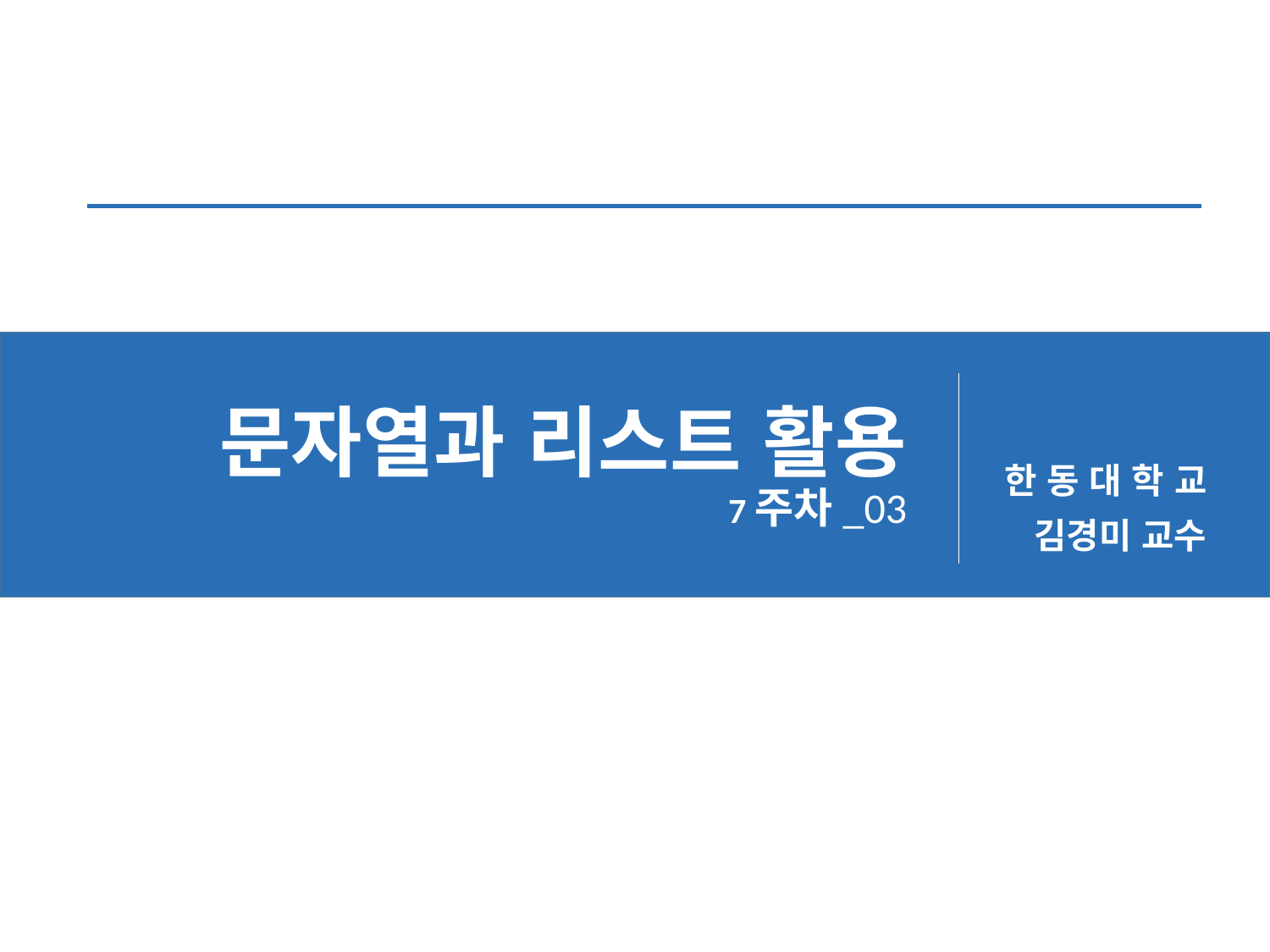

# 문자열과 리스트 활용 7주차_03
한 동 대 학 교
 김경미 교수